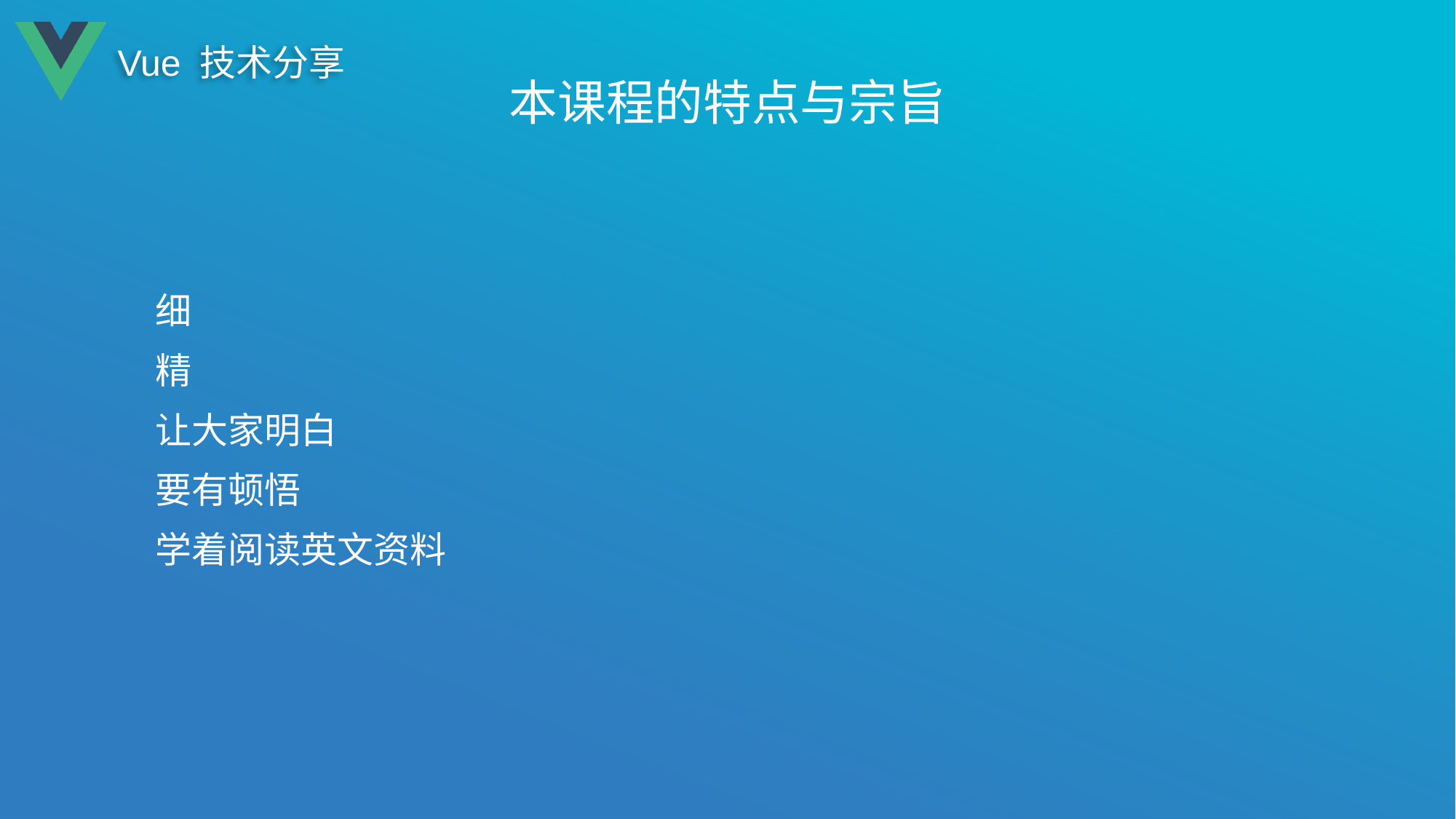

# 本课程的特点与宗旨
细
精
让大家明白
要有顿悟
学着阅读英文资料